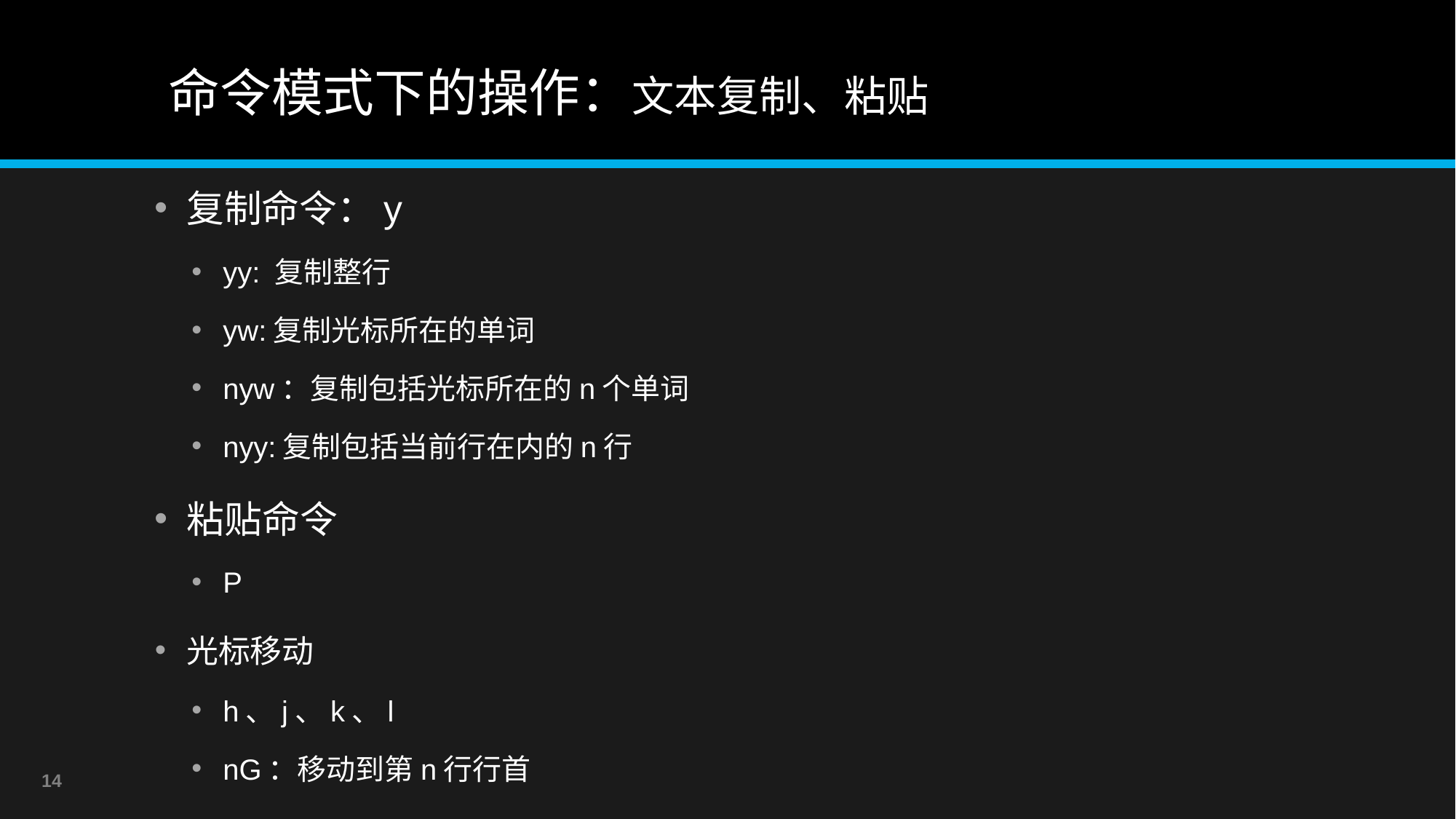

# 命令模式下的操作：文本复制、粘贴
复制命令：y
yy: 复制整行
yw:复制光标所在的单词
nyw：复制包括光标所在的n个单词
nyy:复制包括当前行在内的n行
粘贴命令
P
光标移动
h、j、k、l
nG：移动到第n行行首
14